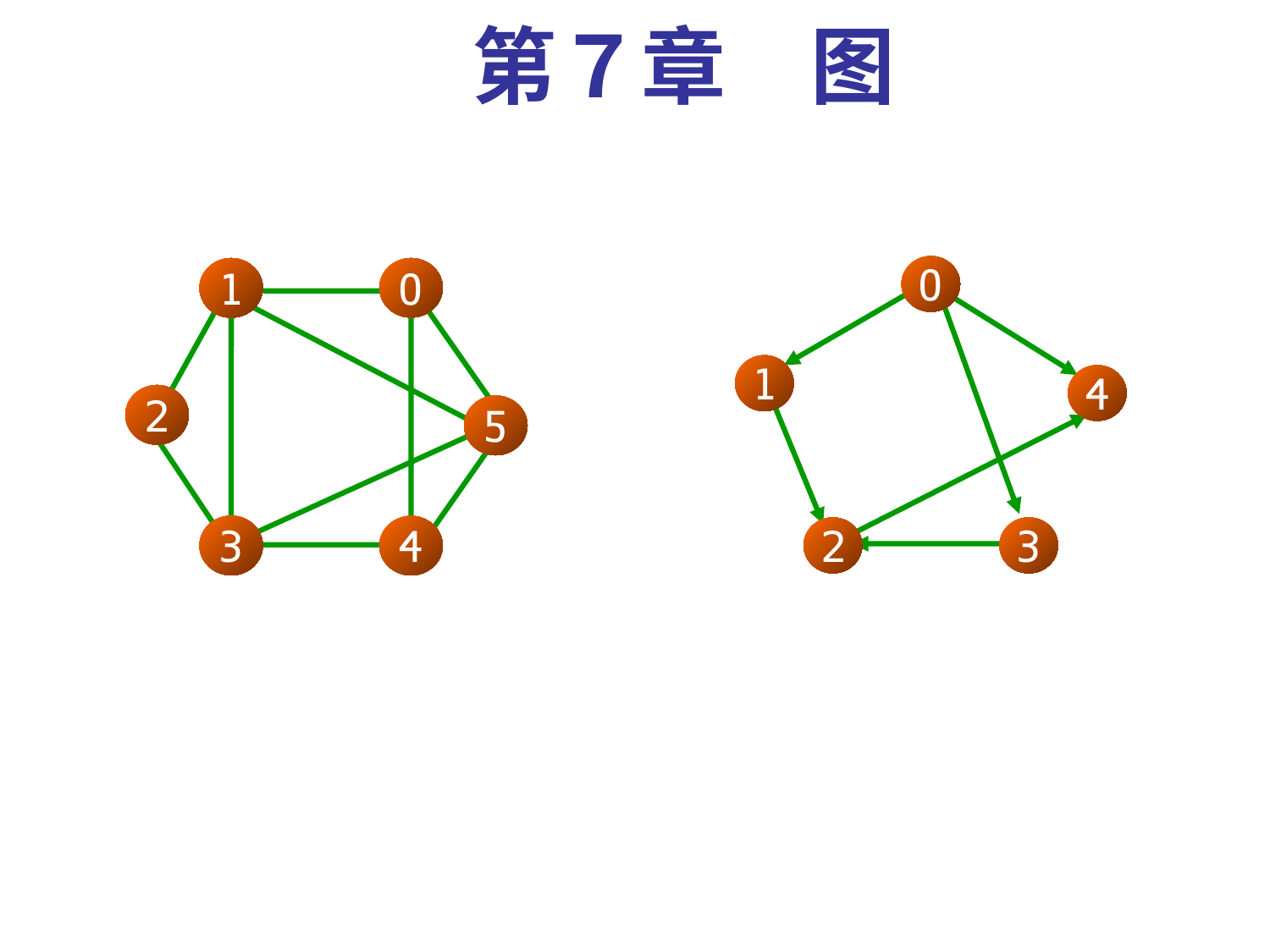

# 第７章　图
0

1
4

2
3

1
0
2
5
3
4